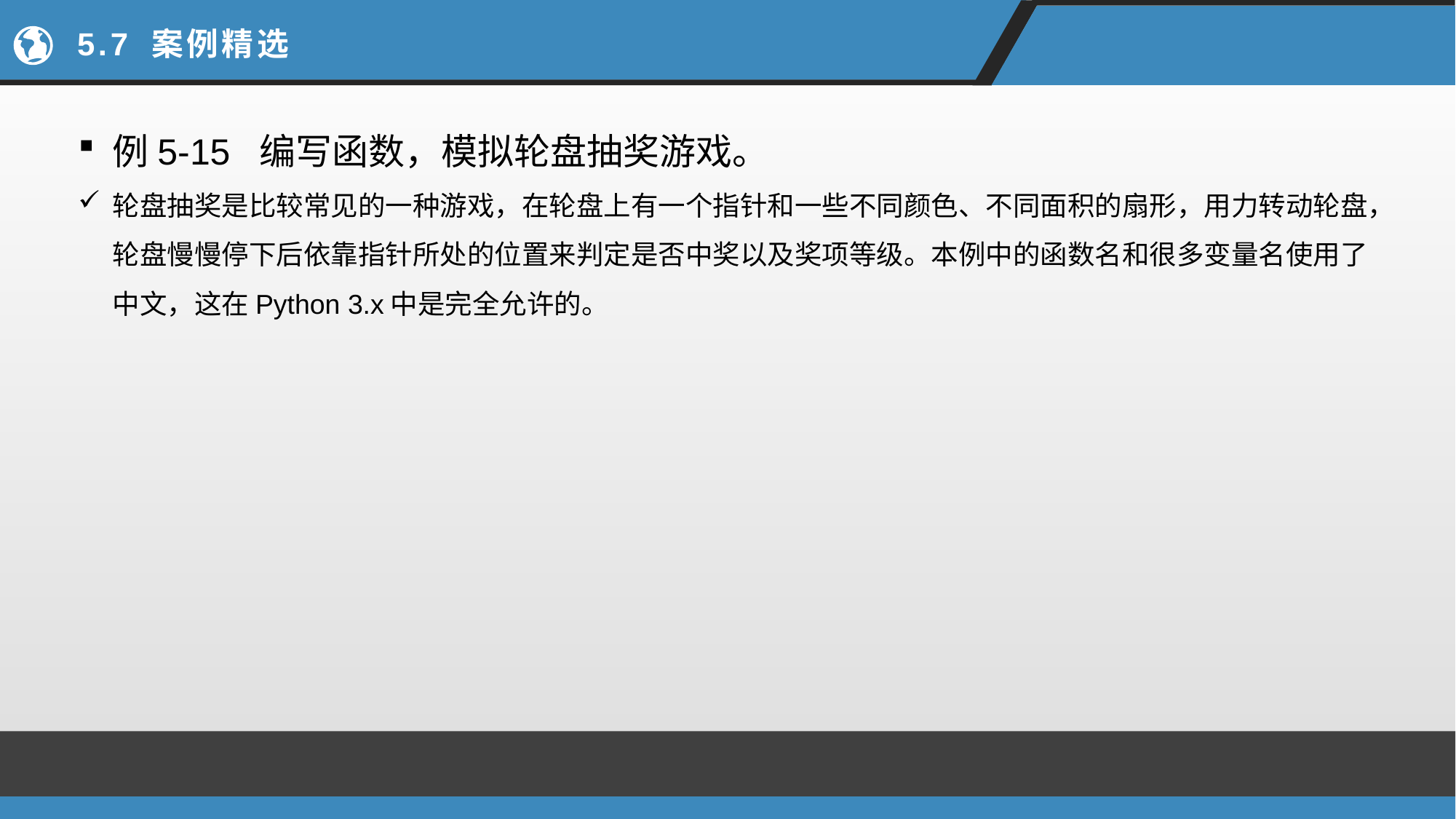

# 5.7 案例精选

例5-15  编写函数，模拟轮盘抽奖游戏。
轮盘抽奖是比较常见的一种游戏，在轮盘上有一个指针和一些不同颜色、不同面积的扇形，用力转动轮盘，轮盘慢慢停下后依靠指针所处的位置来判定是否中奖以及奖项等级。本例中的函数名和很多变量名使用了中文，这在Python 3.x中是完全允许的。